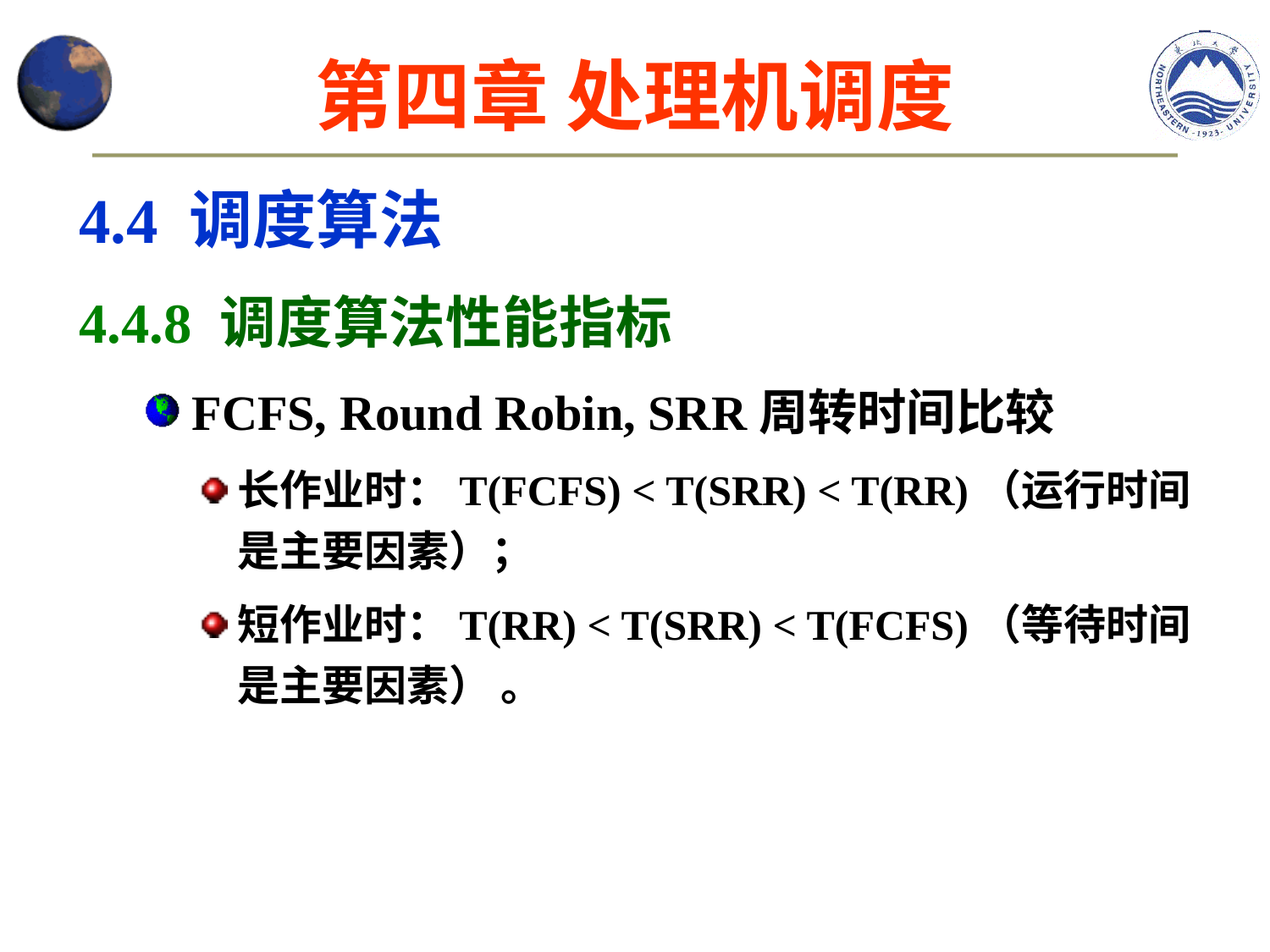

# 第四章 处理机调度
4.4 调度算法
4.4.8 调度算法性能指标
 FCFS, Round Robin, SRR周转时间比较
长作业时：T(FCFS) < T(SRR) < T(RR)（运行时间是主要因素）；
短作业时：T(RR) < T(SRR) < T(FCFS)（等待时间是主要因素） 。